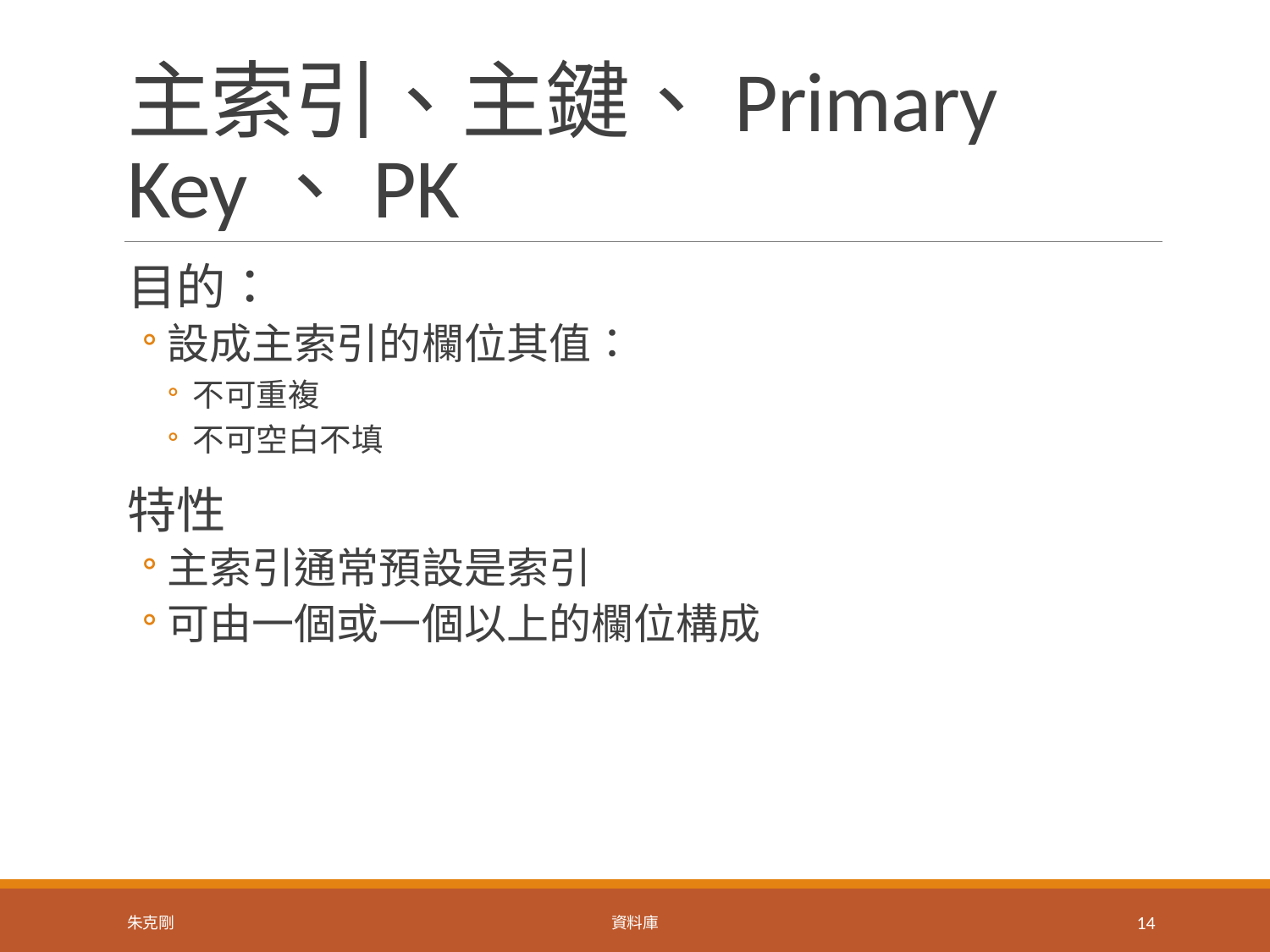

# 主索引、主鍵、Primary Key、PK
目的：
設成主索引的欄位其值：
不可重複
不可空白不填
特性
主索引通常預設是索引
可由一個或一個以上的欄位構成

朱克剛
資料庫
14